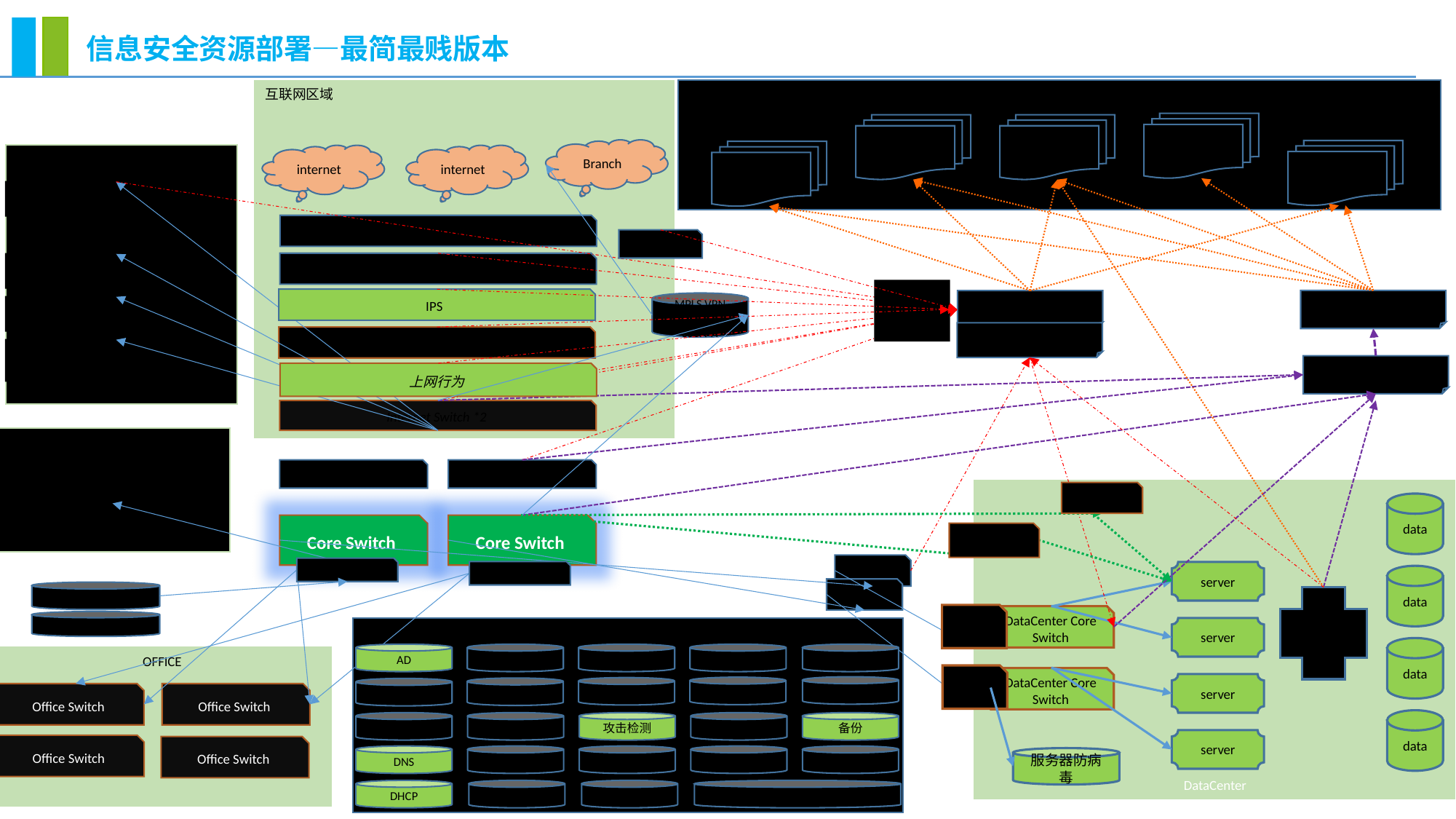

信息安全资源部署—最简最贱版本
OPM ZONE
互联网区域
ADT
SOC
SIM
Branch
APSOC
态势感知
DMZ
internet
internet
IDS/NIPS *2
LC
WAF+IPS
AC/DDOS
Internet Zone Load Blancer
攻击、检测
IPS
行为分析
异常检测
MPLS VPN
SDWAN
SSLVPN
Internet Zone Load Blancer
威胁检测
AV WALL*2
Internet Zone DNS(ouside DNS))
日志系统
上网行为
Internet Switch *2
IDS
Core FW
Core FW
Intranet IDS(inside )
DataCenter
堡垒机
data
Intranet IDS(Outside)
Core Switch
Core Switch
OPM SW
带外管理
WAF
OFFICE FW
OFFICE FW
server
data
WAF
办公网防病毒
DB防火墙
AV WALL
DataCenter Core Switch
准入
server
服务支持区
data
AD
文档加密
数据扫描
ITOM
等保测评
OFFICE
AV WALL
DataCenter Core Switch
server
容灾
ITSM
漏扫
SSO
QOS
Office Switch
Office Switch
data
MPLS VPN
LDAP
攻击检测
APM
备份
server
Office Switch
Office Switch
DNS
IDM
代码审计
DBM
恢复
服务器防病毒
DHCP
基线管理
上线安全检测
BCM/演练